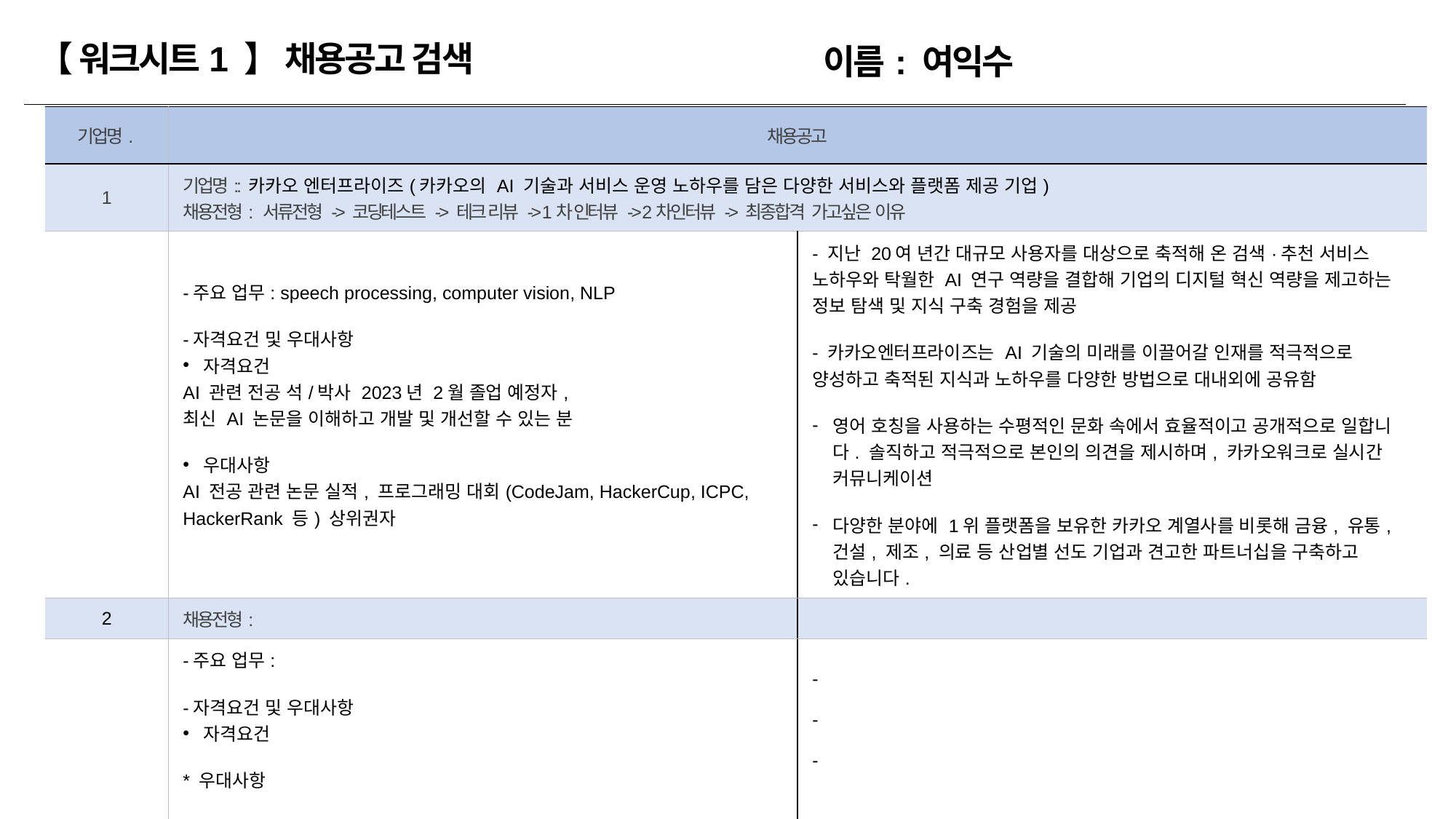

이름: 여익수
【 워크시트1 】 채용공고 검색
| 기업명. | 채용공고 |  |
| --- | --- | --- |
| 1 | 기업명:: 카카오 엔터프라이즈(카카오의 AI 기술과 서비스 운영 노하우를 담은 다양한 서비스와 플랫폼 제공 기업) 채용전형: 서류전형 -> 코딩테스트 -> 테크 리뷰 -> 1차 인터뷰 -> 2차인터뷰 -> 최종합격 가고싶은 이유 |  |
|  | -주요 업무: speech processing, computer vision, NLP -자격요건 및 우대사항 자격요건 AI 관련 전공 석/박사 2023년 2월 졸업 예정자, 최신 AI 논문을 이해하고 개발 및 개선할 수 있는 분 우대사항 AI 전공 관련 논문 실적, 프로그래밍 대회(CodeJam, HackerCup, ICPC, HackerRank 등) 상위권자 | - 지난 20여 년간 대규모 사용자를 대상으로 축적해 온 검색·추천 서비스 노하우와 탁월한 AI 연구 역량을 결합해 기업의 디지털 혁신 역량을 제고하는 정보 탐색 및 지식 구축 경험을 제공 - 카카오엔터프라이즈는 AI 기술의 미래를 이끌어갈 인재를 적극적으로 양성하고 축적된 지식과 노하우를 다양한 방법으로 대내외에 공유함 영어 호칭을 사용하는 수평적인 문화 속에서 효율적이고 공개적으로 일합니다. 솔직하고 적극적으로 본인의 의견을 제시하며, 카카오워크로 실시간 커뮤니케이션 다양한 분야에 1위 플랫폼을 보유한 카카오 계열사를 비롯해 금융, 유통, 건설, 제조, 의료 등 산업별 선도 기업과 견고한 파트너십을 구축하고 있습니다. |
| 2 | 채용전형: |  |
|  | -주요 업무: -자격요건 및 우대사항 자격요건 \* 우대사항 | - - - |
| 3 | 채용전형: |  |
|  | -주요 업무: -자격요건 및 우대사항 자격요건 \* 우대사항 | - - - |